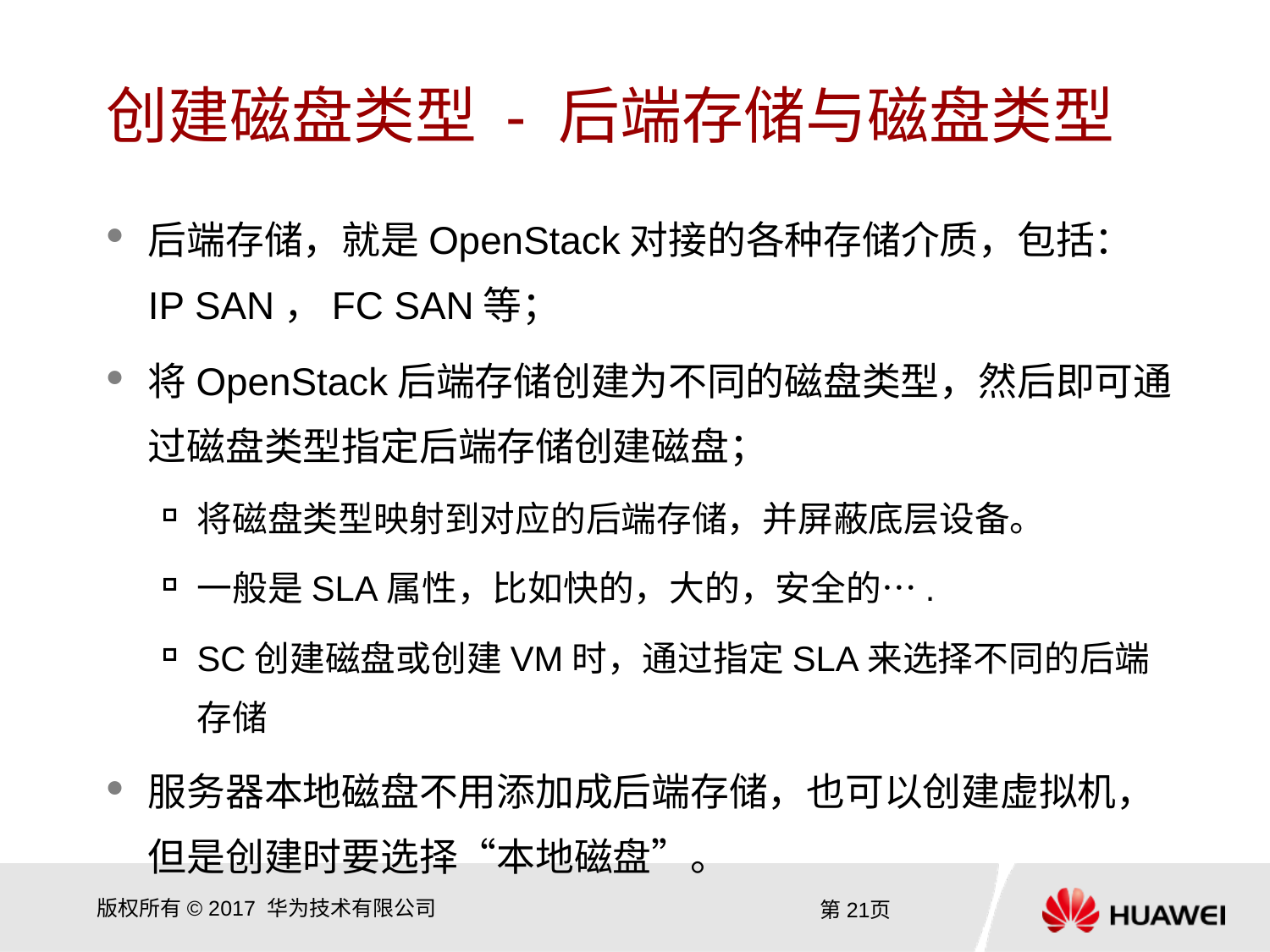

# 创建磁盘类型 - 后端存储与磁盘类型
后端存储，就是OpenStack对接的各种存储介质，包括： IP SAN，FC SAN等；
将OpenStack后端存储创建为不同的磁盘类型，然后即可通过磁盘类型指定后端存储创建磁盘；
将磁盘类型映射到对应的后端存储，并屏蔽底层设备。
一般是SLA属性，比如快的，大的，安全的….
SC创建磁盘或创建VM时，通过指定SLA来选择不同的后端存储
服务器本地磁盘不用添加成后端存储，也可以创建虚拟机，但是创建时要选择“本地磁盘”。